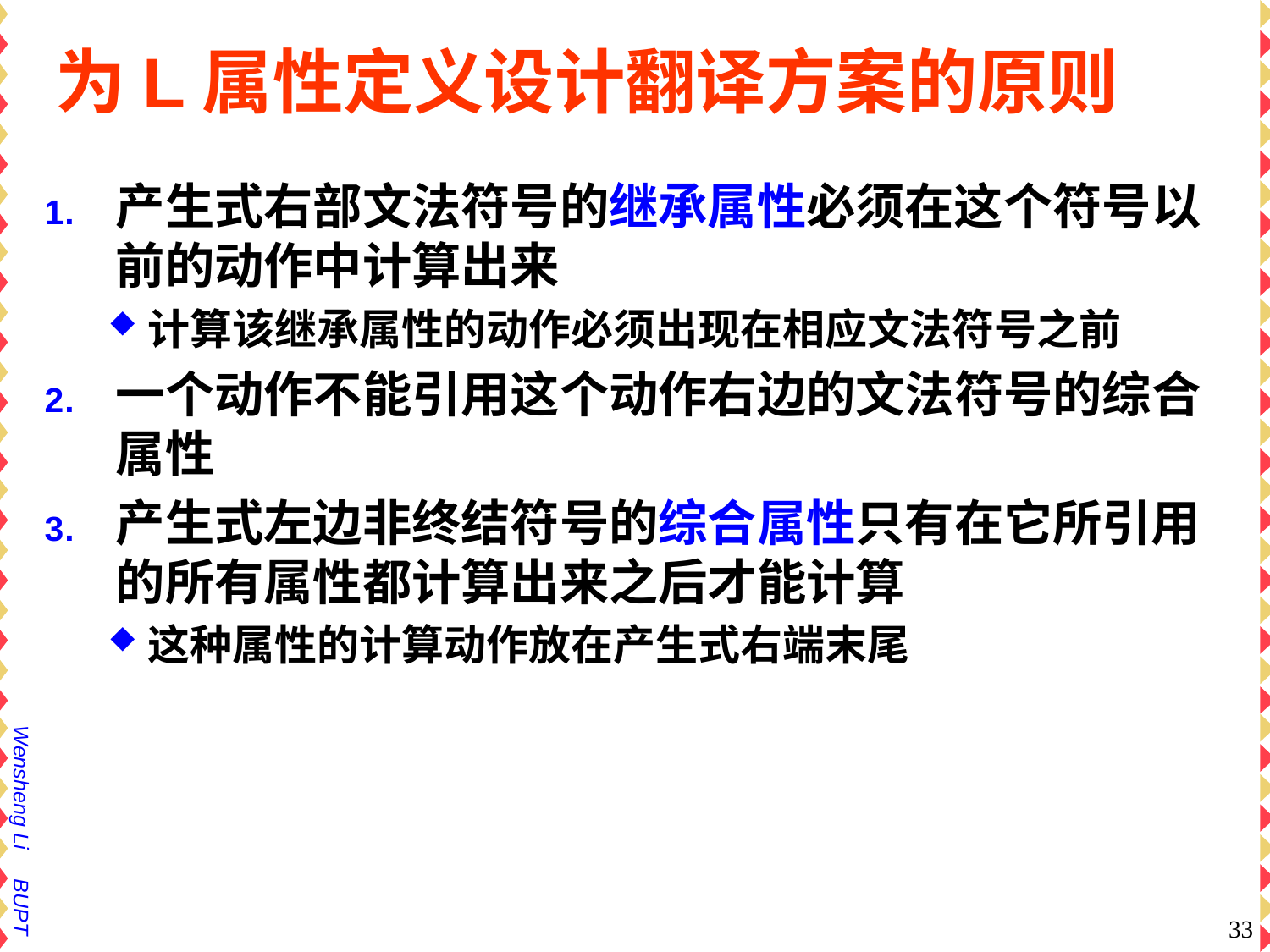

# 为L属性定义设计翻译方案的原则
产生式右部文法符号的继承属性必须在这个符号以前的动作中计算出来
计算该继承属性的动作必须出现在相应文法符号之前
一个动作不能引用这个动作右边的文法符号的综合属性
产生式左边非终结符号的综合属性只有在它所引用的所有属性都计算出来之后才能计算
这种属性的计算动作放在产生式右端末尾
33